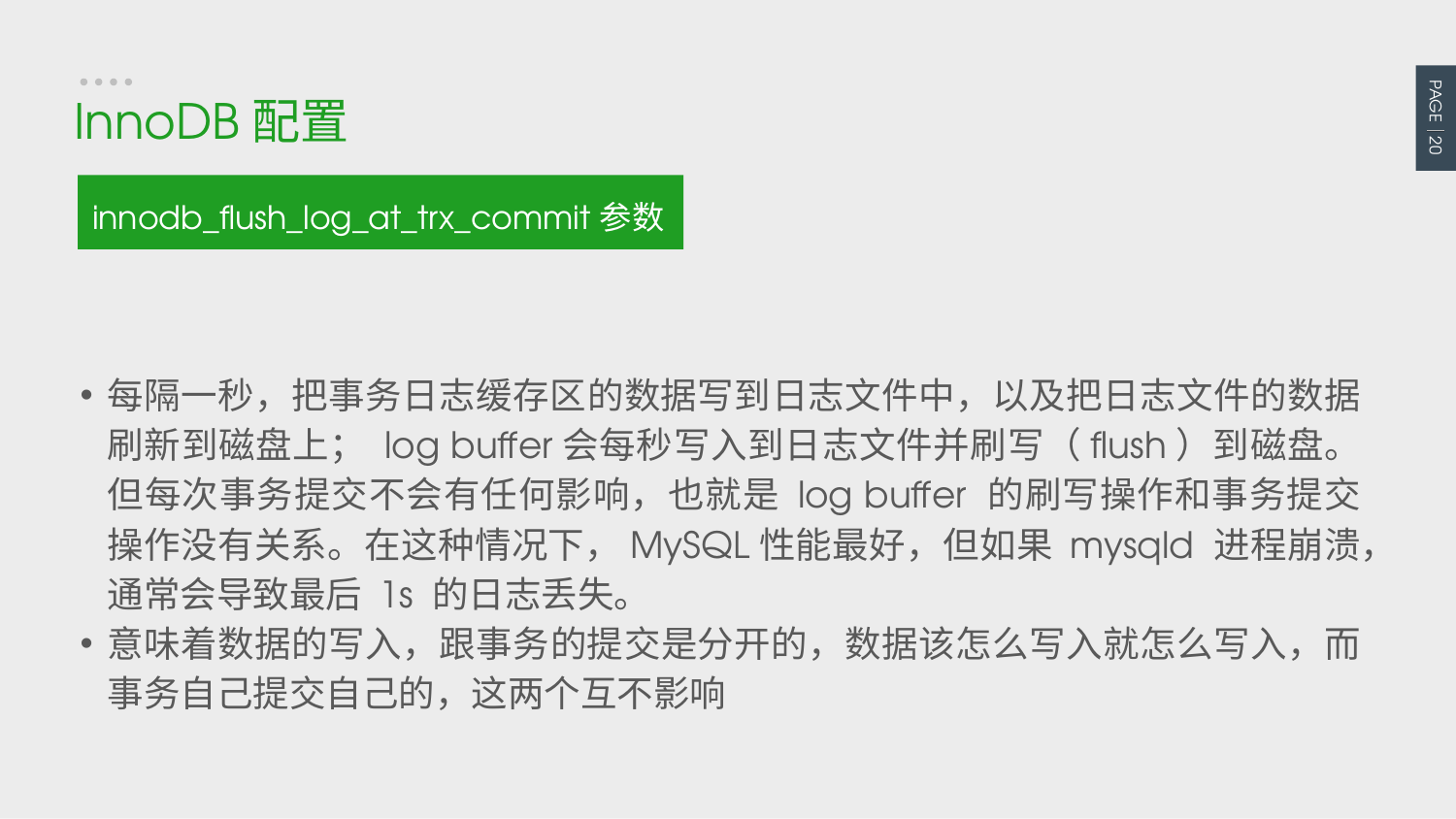

PAGE   20
InnoDB配置

innodb_flush_log_at_trx_commit参数
每隔一秒，把事务日志缓存区的数据写到日志文件中，以及把日志文件的数据刷新到磁盘上； log buffer会每秒写入到日志文件并刷写（flush）到磁盘。但每次事务提交不会有任何影响，也就是 log buffer 的刷写操作和事务提交操作没有关系。在这种情况下，MySQL性能最好，但如果 mysqld 进程崩溃，通常会导致最后 1s 的日志丢失。
意味着数据的写入，跟事务的提交是分开的，数据该怎么写入就怎么写入，而事务自己提交自己的，这两个互不影响